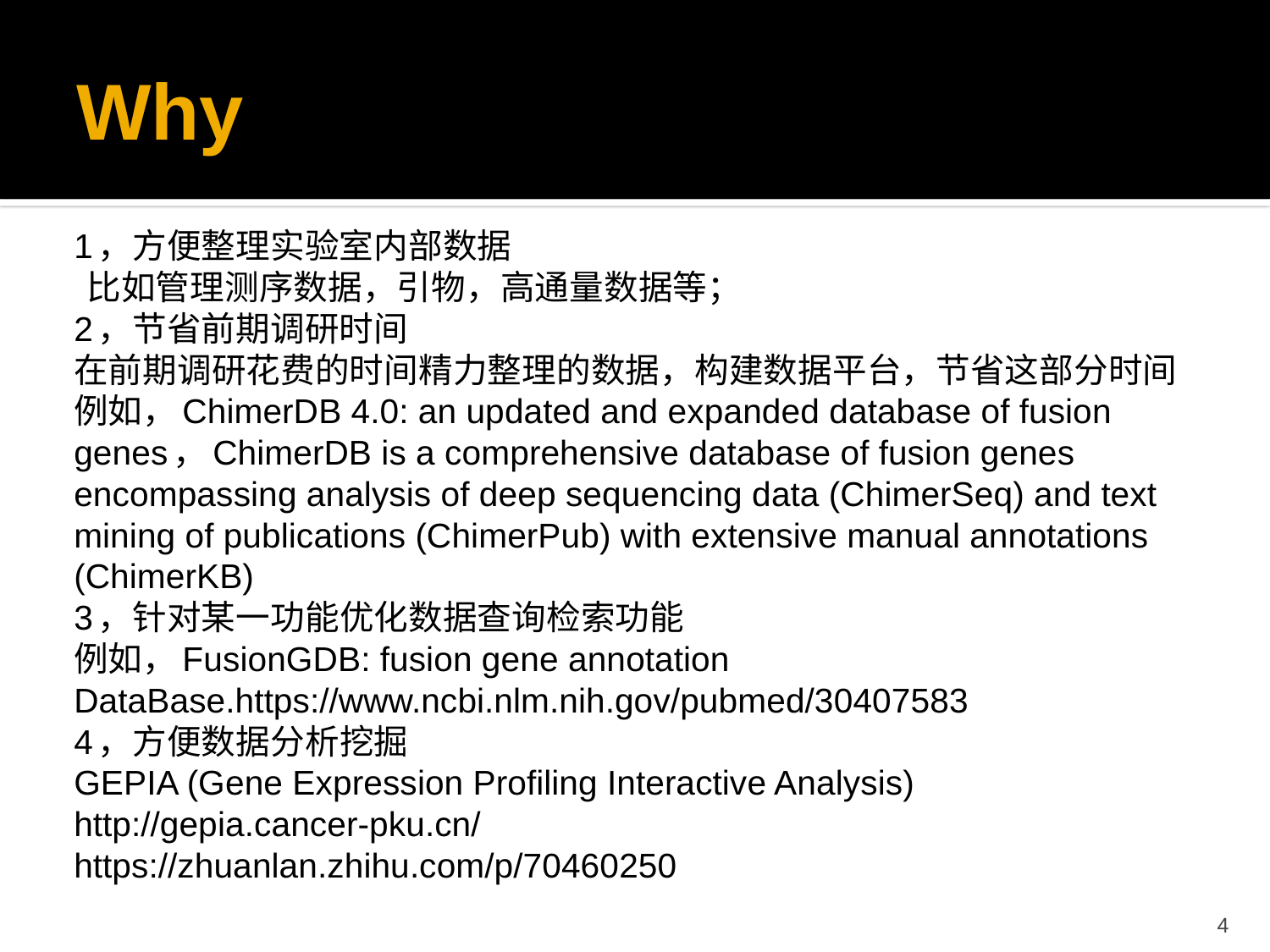

# Why
1，方便整理实验室内部数据
 比如管理测序数据，引物，高通量数据等；
2，节省前期调研时间
在前期调研花费的时间精力整理的数据，构建数据平台，节省这部分时间
例如，ChimerDB 4.0: an updated and expanded database of fusion genes，ChimerDB is a comprehensive database of fusion genes encompassing analysis of deep sequencing data (ChimerSeq) and text mining of publications (ChimerPub) with extensive manual annotations (ChimerKB)
3，针对某一功能优化数据查询检索功能
例如，FusionGDB: fusion gene annotation DataBase.https://www.ncbi.nlm.nih.gov/pubmed/30407583
4，方便数据分析挖掘
GEPIA (Gene Expression Profiling Interactive Analysis)
http://gepia.cancer-pku.cn/
https://zhuanlan.zhihu.com/p/70460250

4